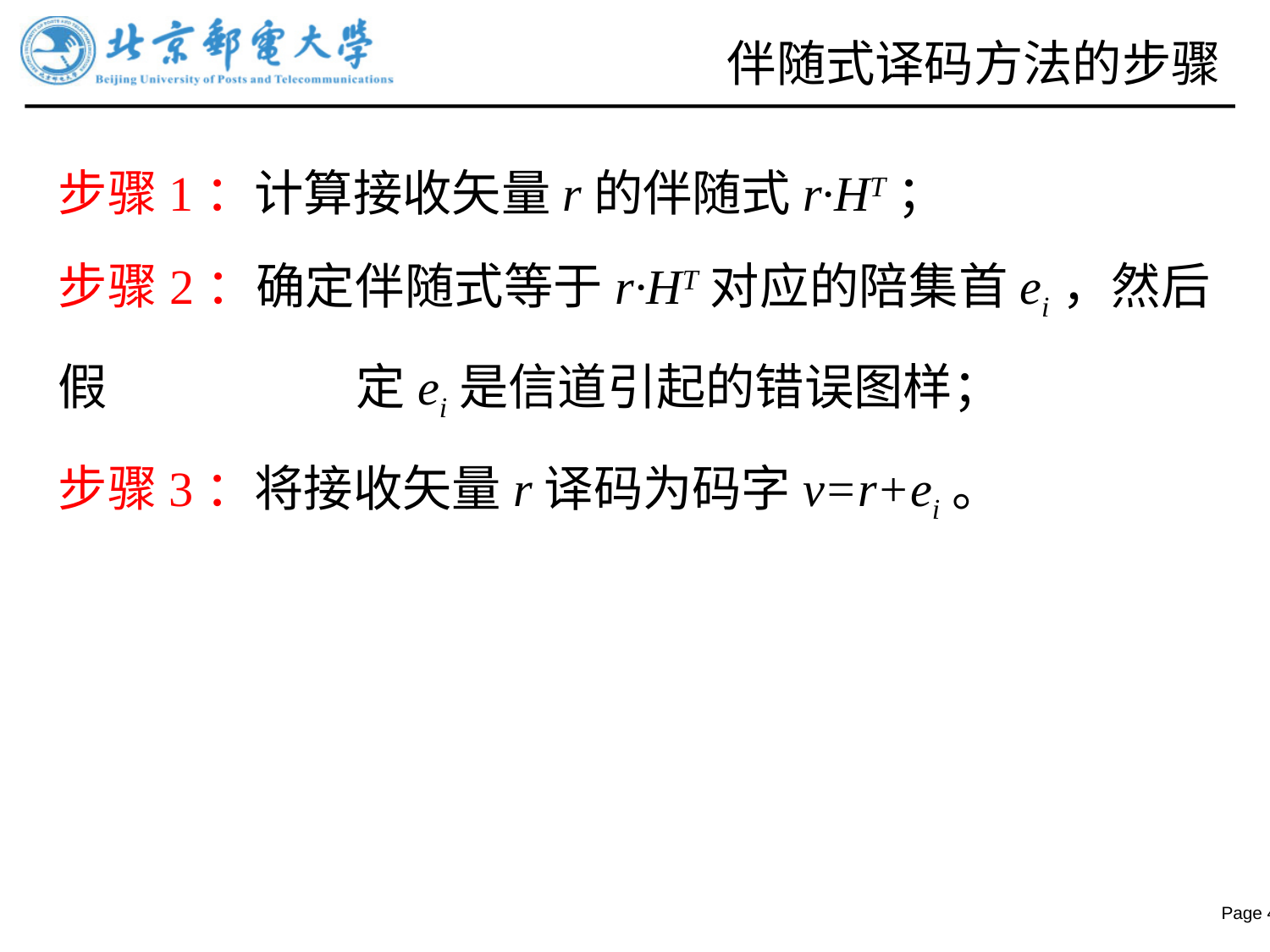

# 伴随式译码方法的步骤
步骤1：计算接收矢量r的伴随式r·HT；
步骤2：确定伴随式等于r·HT对应的陪集首ei，然后假		    定ei是信道引起的错误图样；
步骤3：将接收矢量r译码为码字v=r+ei。